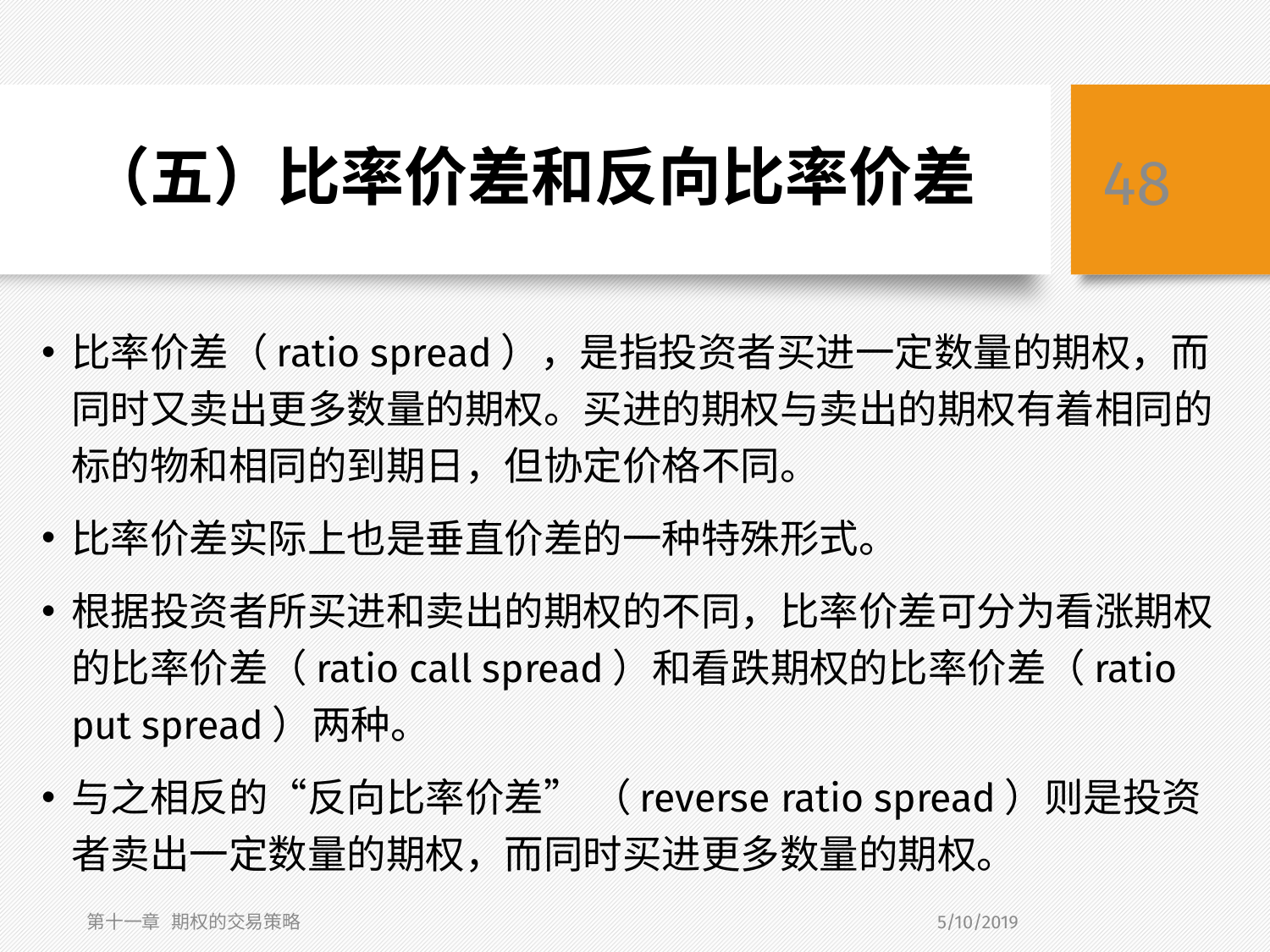

# （五）比率价差和反向比率价差
48
比率价差（ratio spread），是指投资者买进一定数量的期权，而同时又卖出更多数量的期权。买进的期权与卖出的期权有着相同的标的物和相同的到期日，但协定价格不同。
比率价差实际上也是垂直价差的一种特殊形式。
根据投资者所买进和卖出的期权的不同，比率价差可分为看涨期权的比率价差（ratio call spread）和看跌期权的比率价差（ratio put spread）两种。
与之相反的“反向比率价差” （reverse ratio spread）则是投资者卖出一定数量的期权，而同时买进更多数量的期权。

5/10/2019
第十一章  期权的交易策略